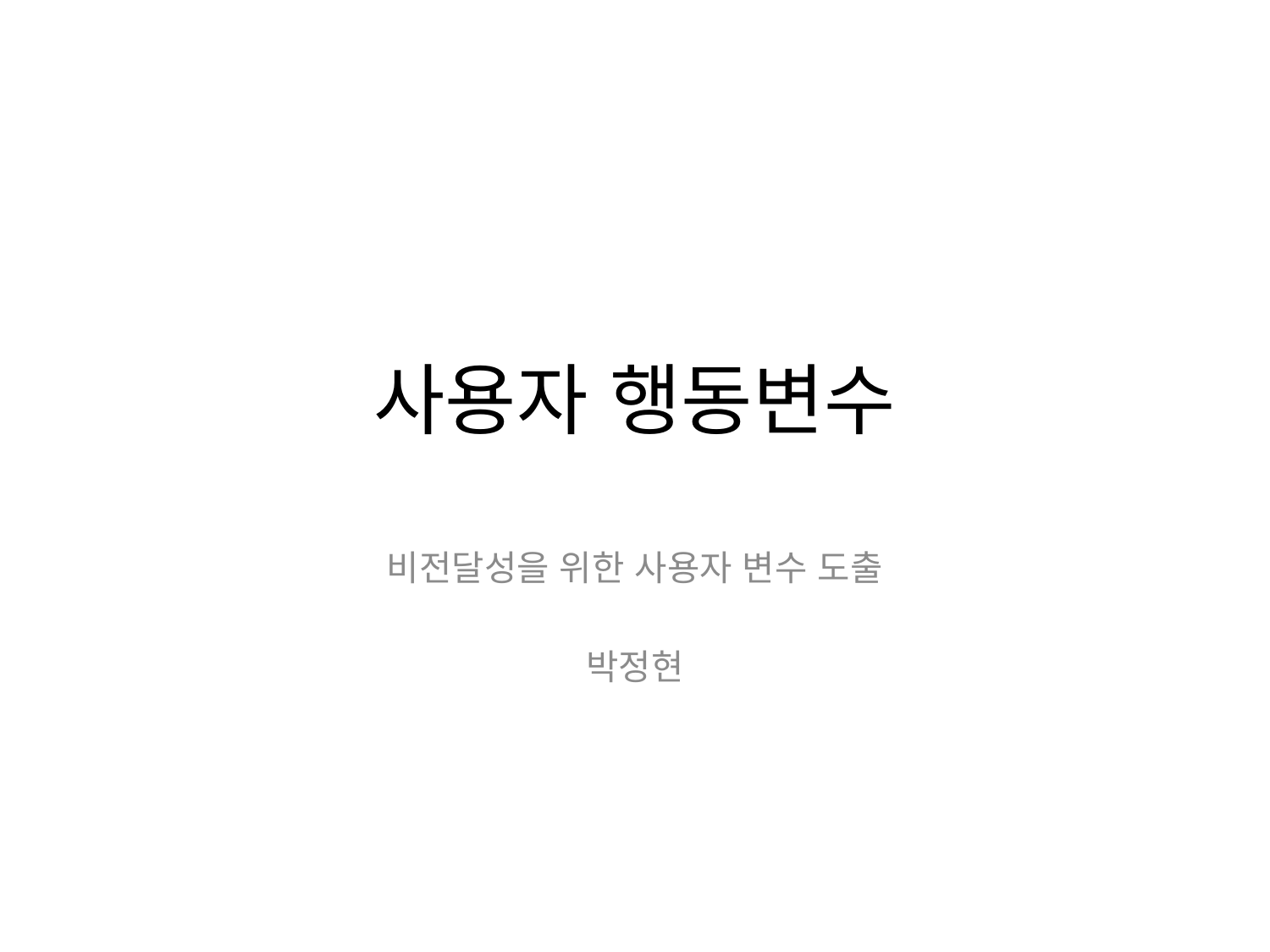

# 사용자 행동변수
비전달성을 위한 사용자 변수 도출

박정현